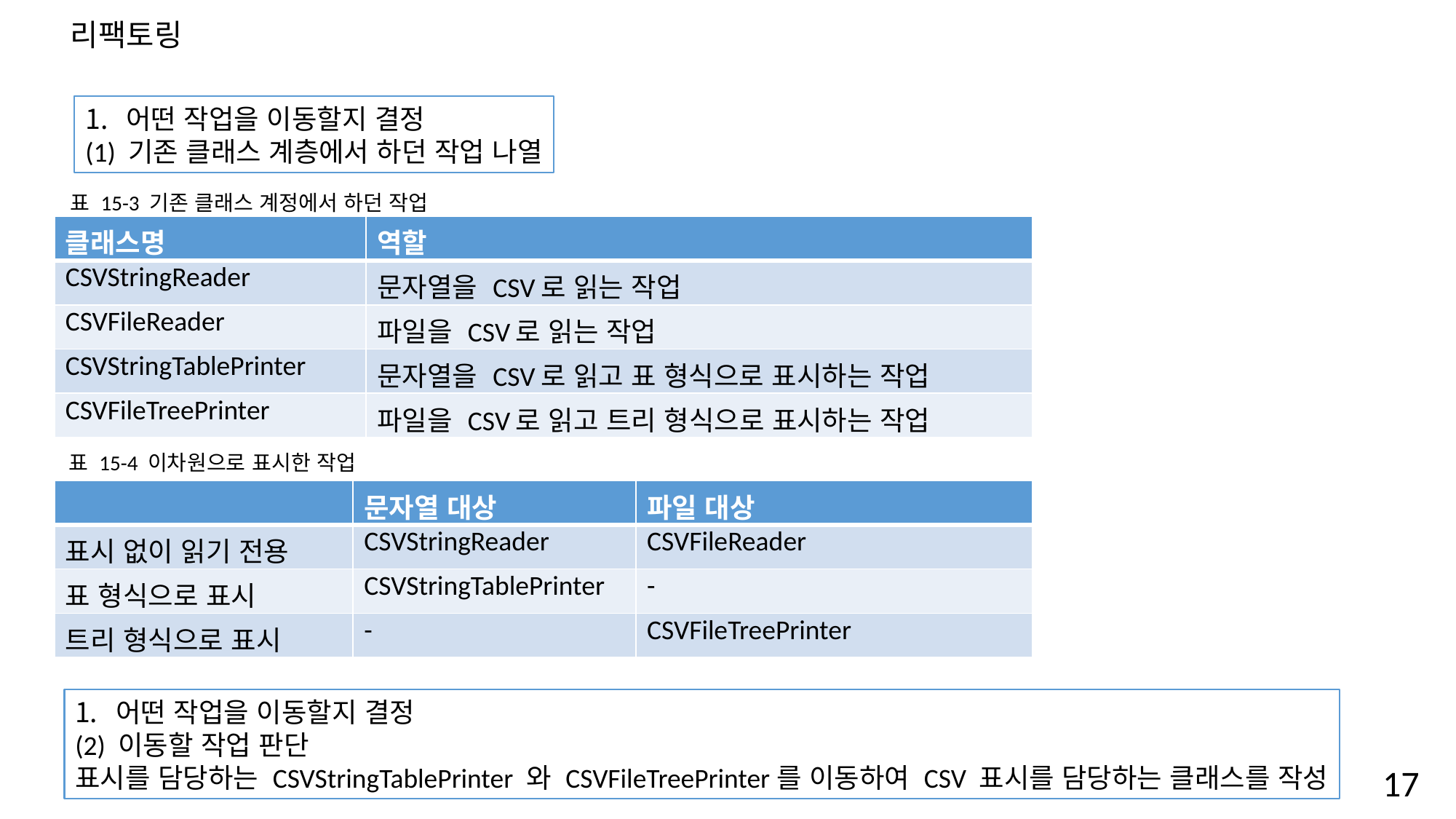

리팩토링
어떤 작업을 이동할지 결정
(1) 기존 클래스 계층에서 하던 작업 나열
표 15-3 기존 클래스 계정에서 하던 작업
| 클래스명 | 역할 |
| --- | --- |
| CSVStringReader | 문자열을 CSV로 읽는 작업 |
| CSVFileReader | 파일을 CSV로 읽는 작업 |
| CSVStringTablePrinter | 문자열을 CSV로 읽고 표 형식으로 표시하는 작업 |
| CSVFileTreePrinter | 파일을 CSV로 읽고 트리 형식으로 표시하는 작업 |
표 15-4 이차원으로 표시한 작업
|  | 문자열 대상 | 파일 대상 |
| --- | --- | --- |
| 표시 없이 읽기 전용 | CSVStringReader | CSVFileReader |
| 표 형식으로 표시 | CSVStringTablePrinter | - |
| 트리 형식으로 표시 | - | CSVFileTreePrinter |
어떤 작업을 이동할지 결정
(2) 이동할 작업 판단
표시를 담당하는 CSVStringTablePrinter 와 CSVFileTreePrinter를 이동하여 CSV 표시를 담당하는 클래스를 작성
17